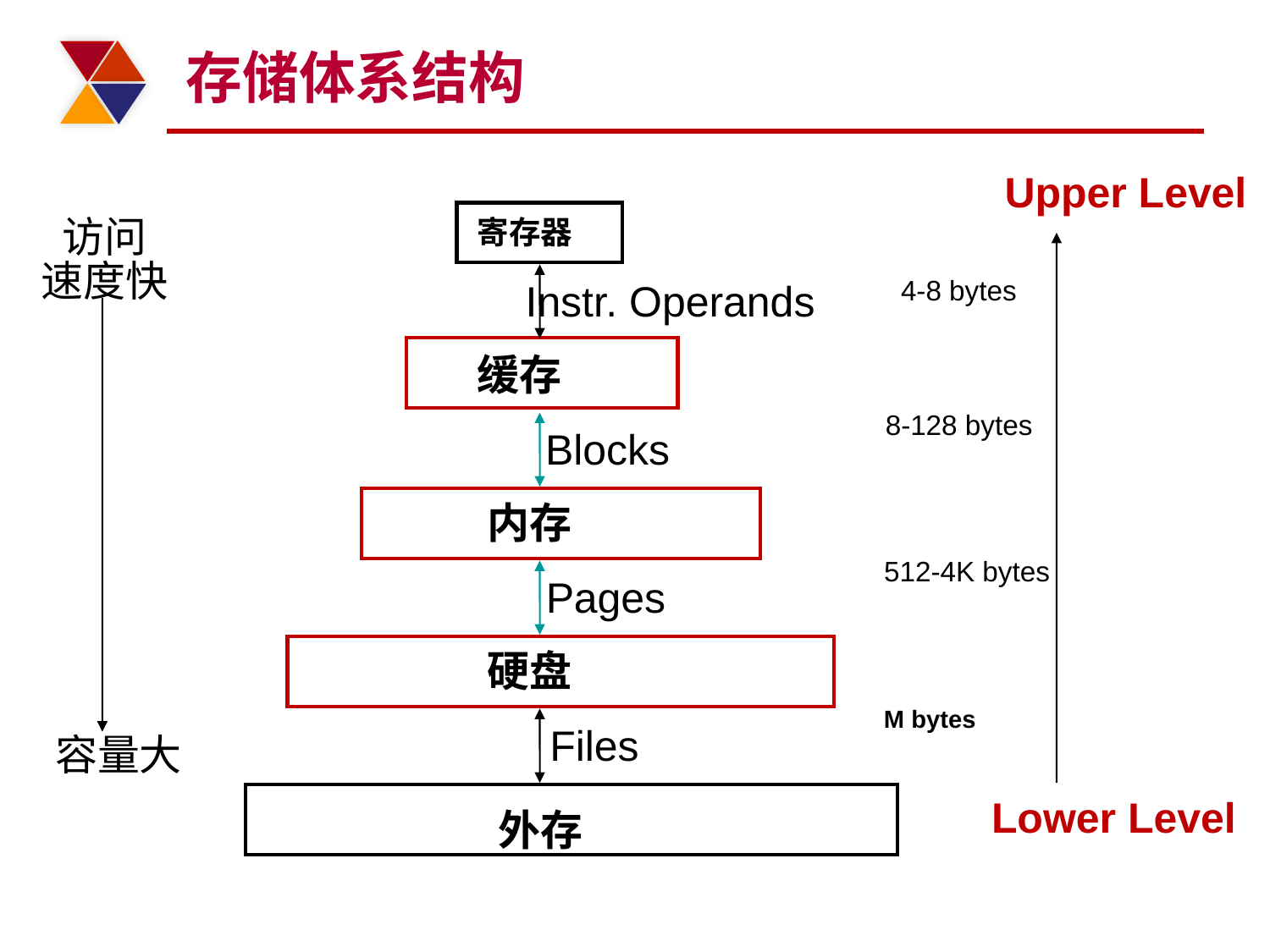

# 存储体系结构
Upper Level

访问
速度快
寄存器

4-8 bytes
Instr. Operands

缓存
8-128 bytes

Blocks

内存
512-4K bytes

Pages

硬盘
M bytes

Files
容量大

Lower Level
外存